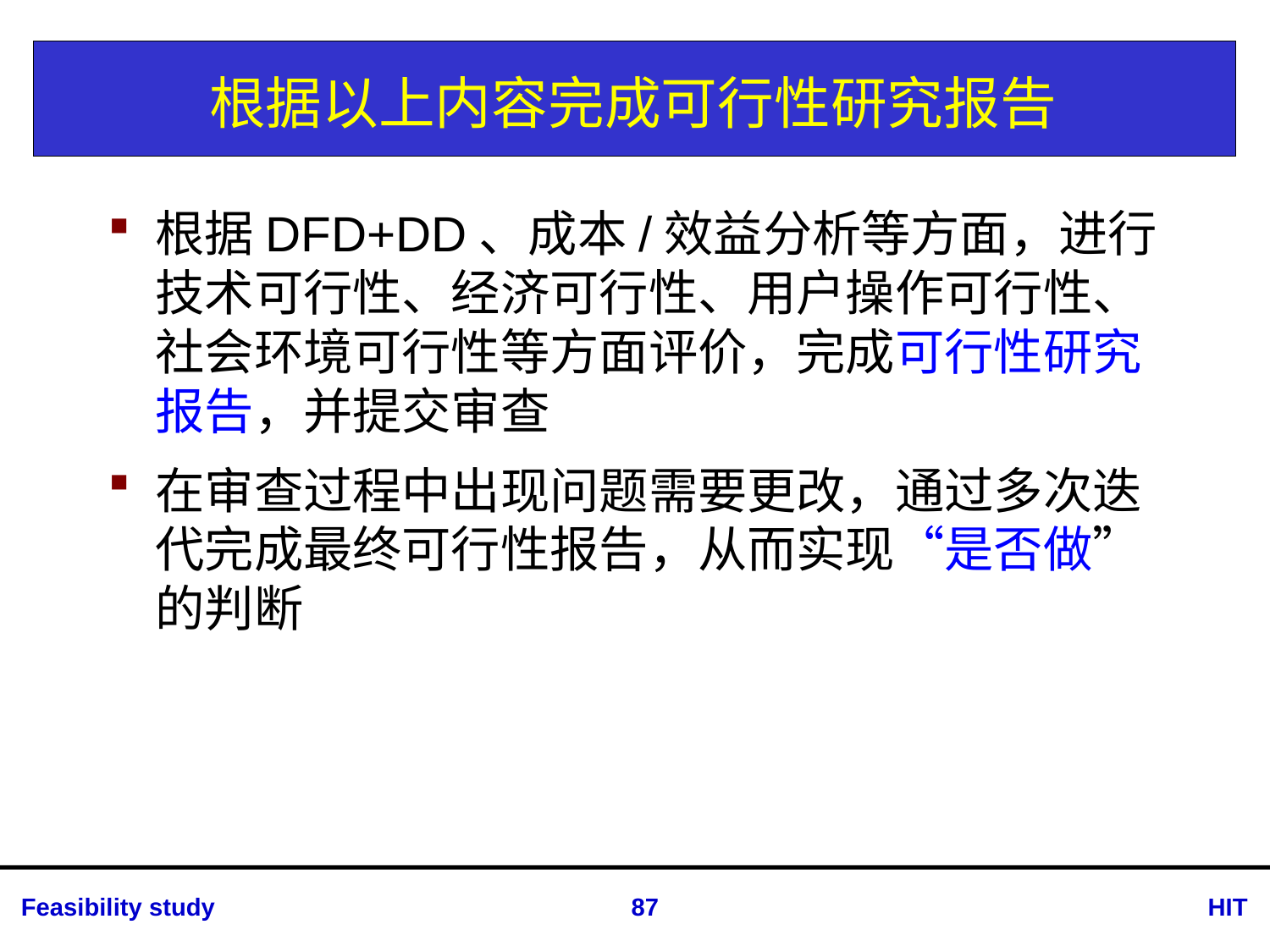

# 根据以上内容完成可行性研究报告
根据DFD+DD、成本/效益分析等方面，进行技术可行性、经济可行性、用户操作可行性、社会环境可行性等方面评价，完成可行性研究报告，并提交审查
在审查过程中出现问题需要更改，通过多次迭代完成最终可行性报告，从而实现“是否做”的判断